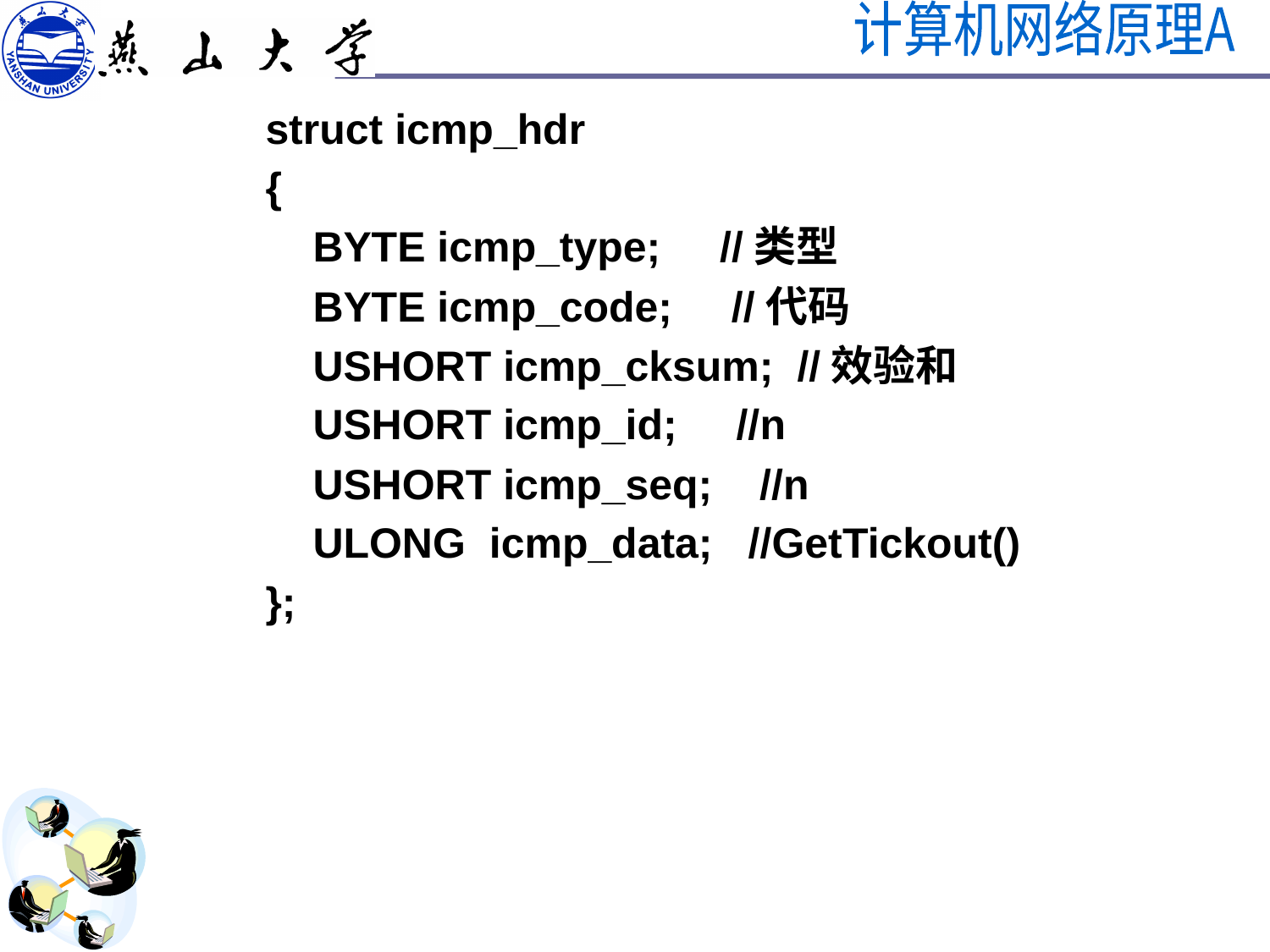

struct icmp_hdr
{
    BYTE icmp_type;     //类型
    BYTE icmp_code;     //代码
    USHORT icmp_cksum;  //效验和
    USHORT icmp_id;     //n
    USHORT icmp_seq;    //n
    ULONG  icmp_data;   //GetTickout()
};